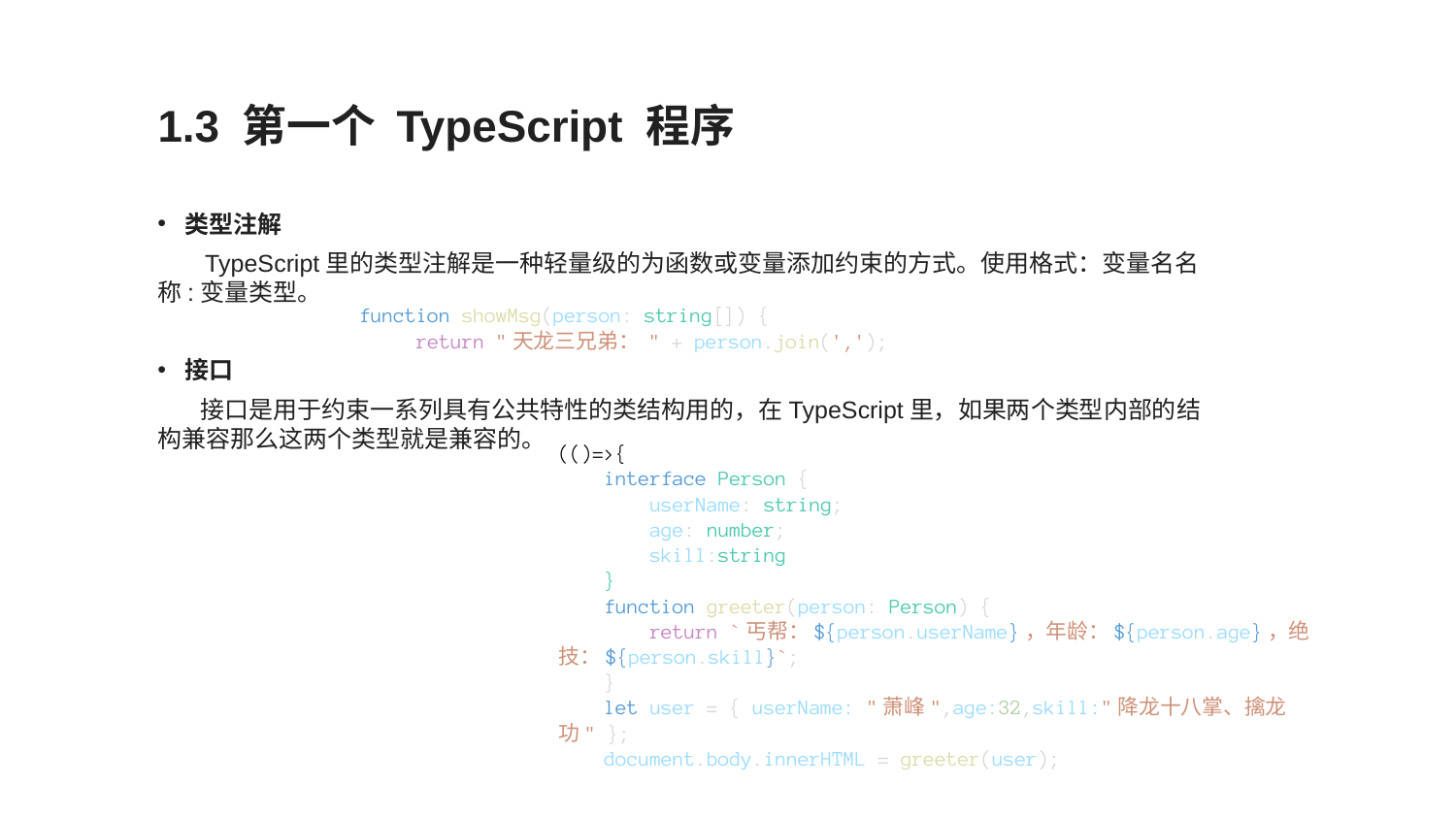

1.3 第一个 TypeScript 程序
类型注解
       TypeScript里的类型注解是一种轻量级的为函数或变量添加约束的方式。使用格式：变量名名称:变量类型。

接口
       接口是用于约束一系列具有公共特性的类结构用的，在TypeScript里，如果两个类型内部的结构兼容那么这两个类型就是兼容的。
   function showMsg(person: string[]) {        return "天龙三兄弟： " + person.join(',');
(()=>{    interface Person {        userName: string;        age: number;        skill:string    }    function greeter(person: Person) {        return `丐帮：${person.userName}，年龄：${person.age}，绝技：${person.skill}`;    }    let user = { userName: "萧峰",age:32,skill:"降龙十八掌、擒龙功" };    document.body.innerHTML = greeter(user);